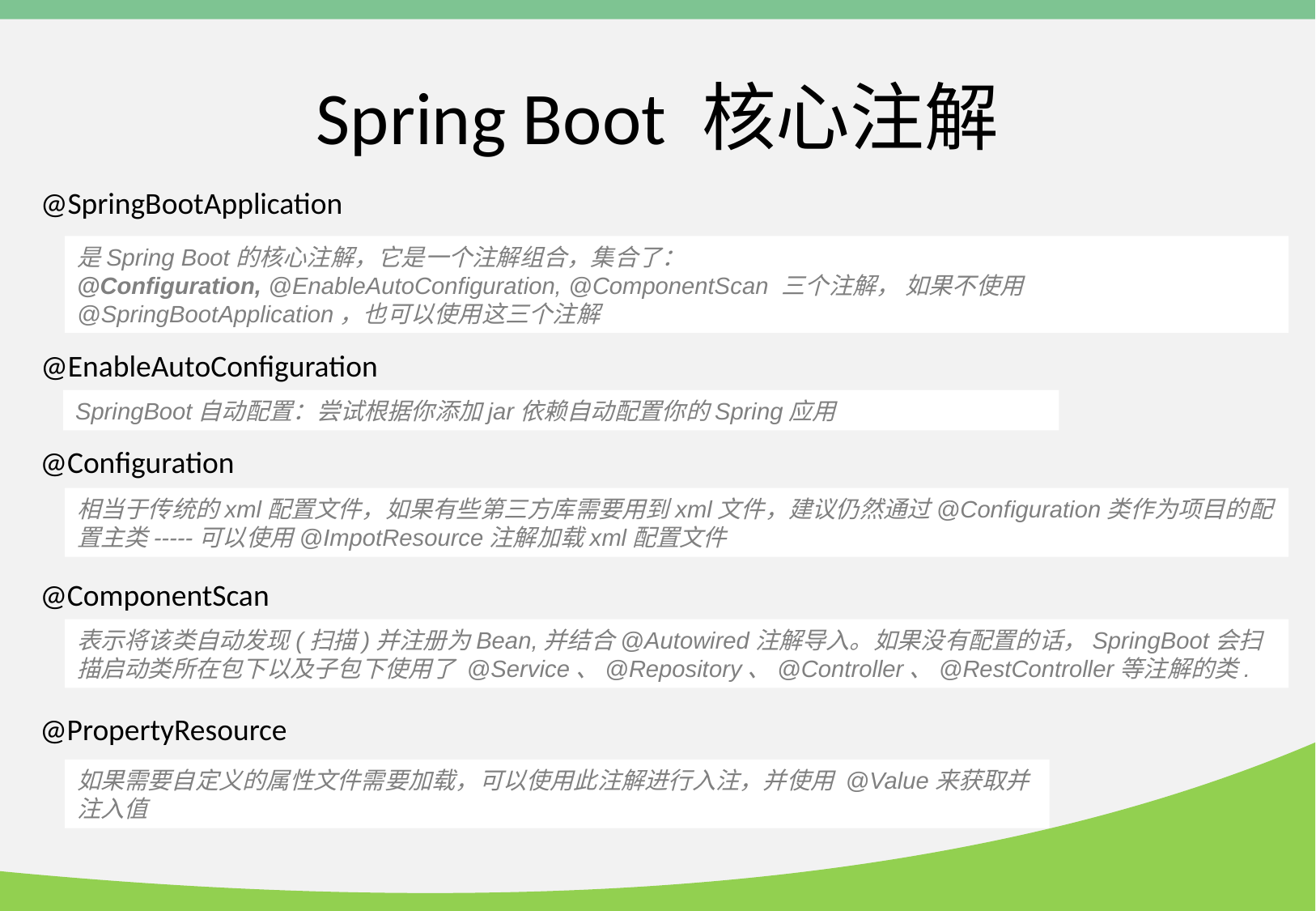

# Spring Boot 核心注解
@SpringBootApplication
是Spring Boot的核心注解，它是一个注解组合，集合了：
@Configuration, @EnableAutoConfiguration, @ComponentScan 三个注解， 如果不使用@SpringBootApplication，也可以使用这三个注解
@EnableAutoConfiguration
SpringBoot自动配置：尝试根据你添加jar依赖自动配置你的Spring应用
@Configuration
相当于传统的xml配置文件，如果有些第三方库需要用到xml文件，建议仍然通过@Configuration类作为项目的配置主类-----可以使用@ImpotResource注解加载xml配置文件
@ComponentScan
表示将该类自动发现(扫描)并注册为Bean,并结合@Autowired注解导入。如果没有配置的话，SpringBoot会扫描启动类所在包下以及子包下使用了 @Service、@Repository、@Controller、@RestController等注解的类.
@PropertyResource
如果需要自定义的属性文件需要加载，可以使用此注解进行入注，并使用 @Value来获取并注入值